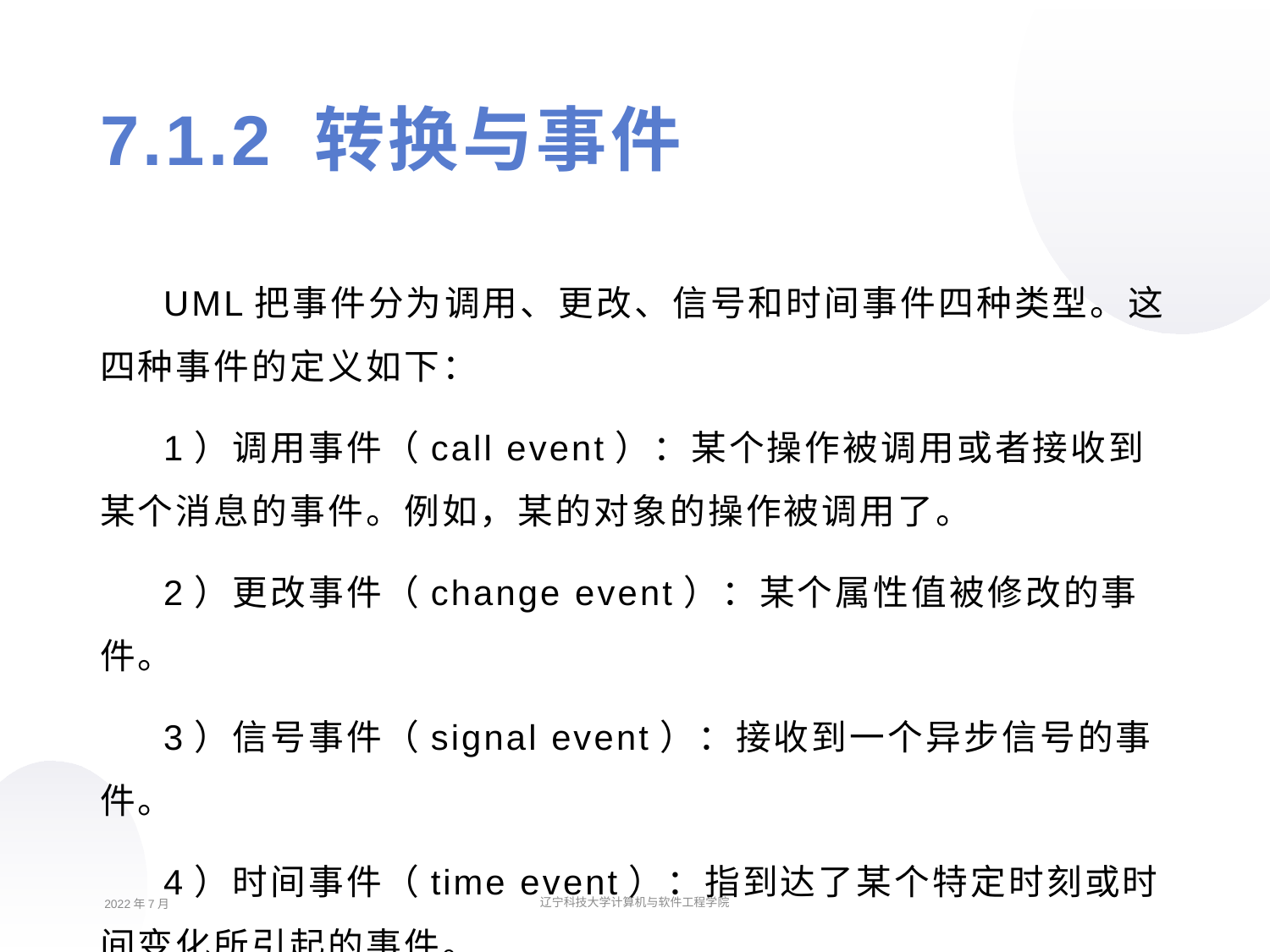

7.1.2 转换与事件
UML把事件分为调用、更改、信号和时间事件四种类型。这四种事件的定义如下：
1）调用事件（call event）：某个操作被调用或者接收到某个消息的事件。例如，某的对象的操作被调用了。
2）更改事件（change event）：某个属性值被修改的事件。
3）信号事件（signal event）：接收到一个异步信号的事件。
4）时间事件（time event）：指到达了某个特定时刻或时间变化所引起的事件。

2022年7月
辽宁科技大学计算机与软件工程学院
27